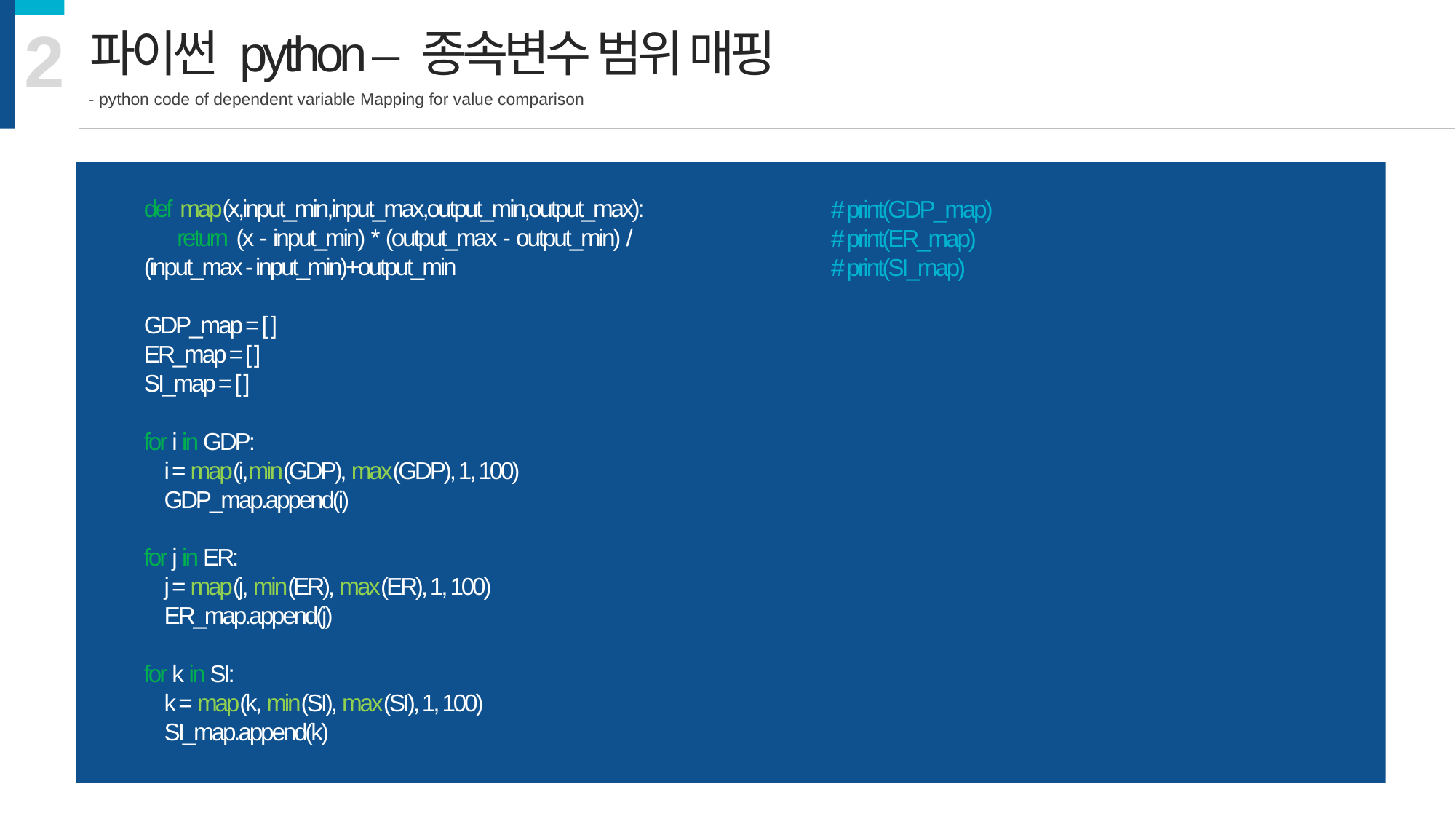

2
파이썬 python – 종속변수 범위 매핑
- python code of dependent variable Mapping for value comparison

def map(x,input_min,input_max,output_min,output_max):
    return (x - input_min) * (output_max - output_min) / 	(input_max - input_min)+output_min

GDP_map = [ ]
ER_map = [ ]
SI_map = [ ]

for i in GDP:
    i = map(i,min(GDP), max(GDP), 1, 100)
    GDP_map.append(i)

for j in ER:
    j = map(j, min(ER), max(ER), 1, 100)
    ER_map.append(j)

for k in SI:
    k = map(k, min(SI), max(SI), 1, 100)
    SI_map.append(k)
# print(GDP_map)
# print(ER_map)
# print(SI_map)